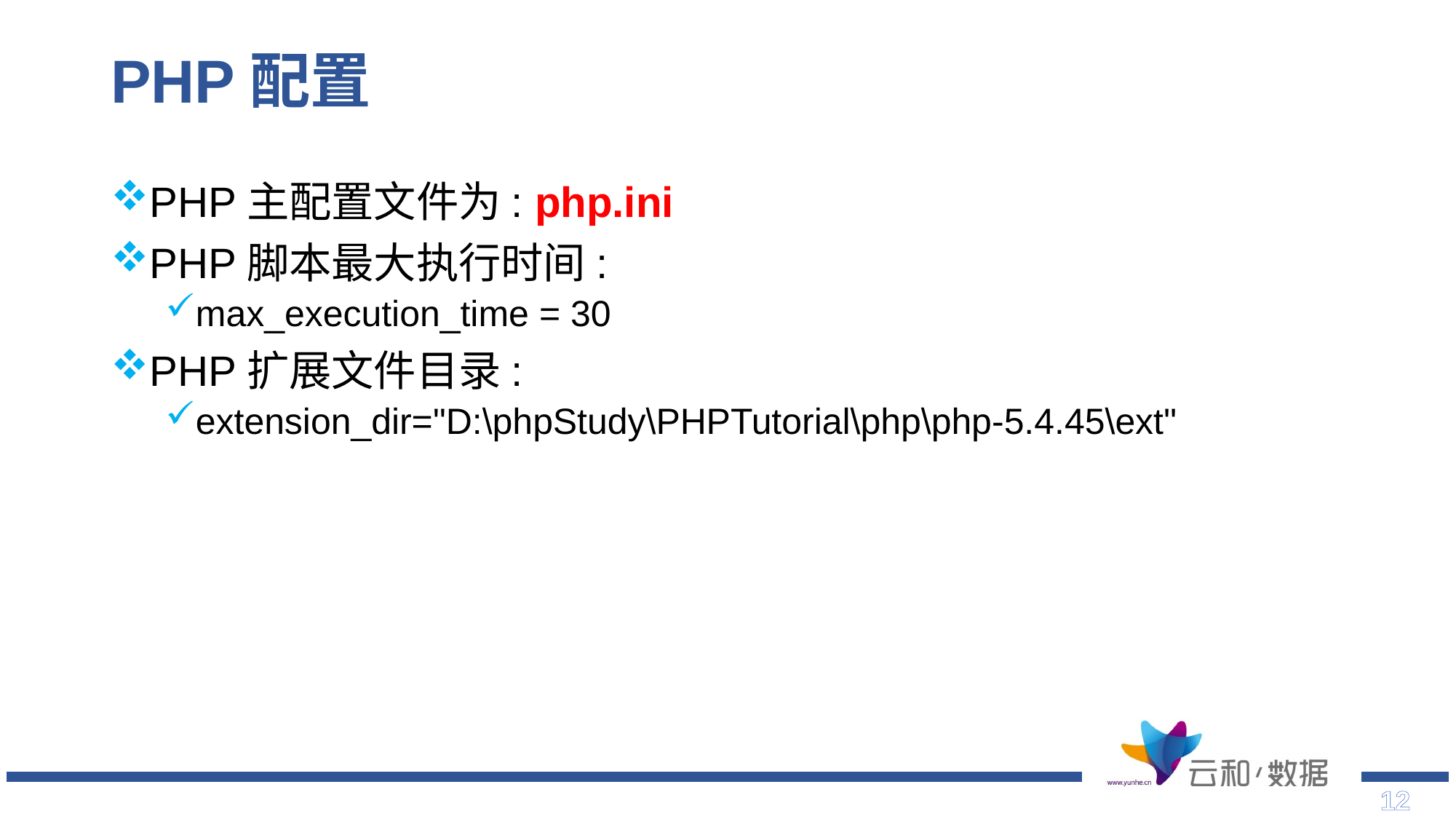

# PHP配置
PHP主配置文件为: php.ini
PHP脚本最大执行时间:
max_execution_time = 30
PHP扩展文件目录:
extension_dir="D:\phpStudy\PHPTutorial\php\php-5.4.45\ext"